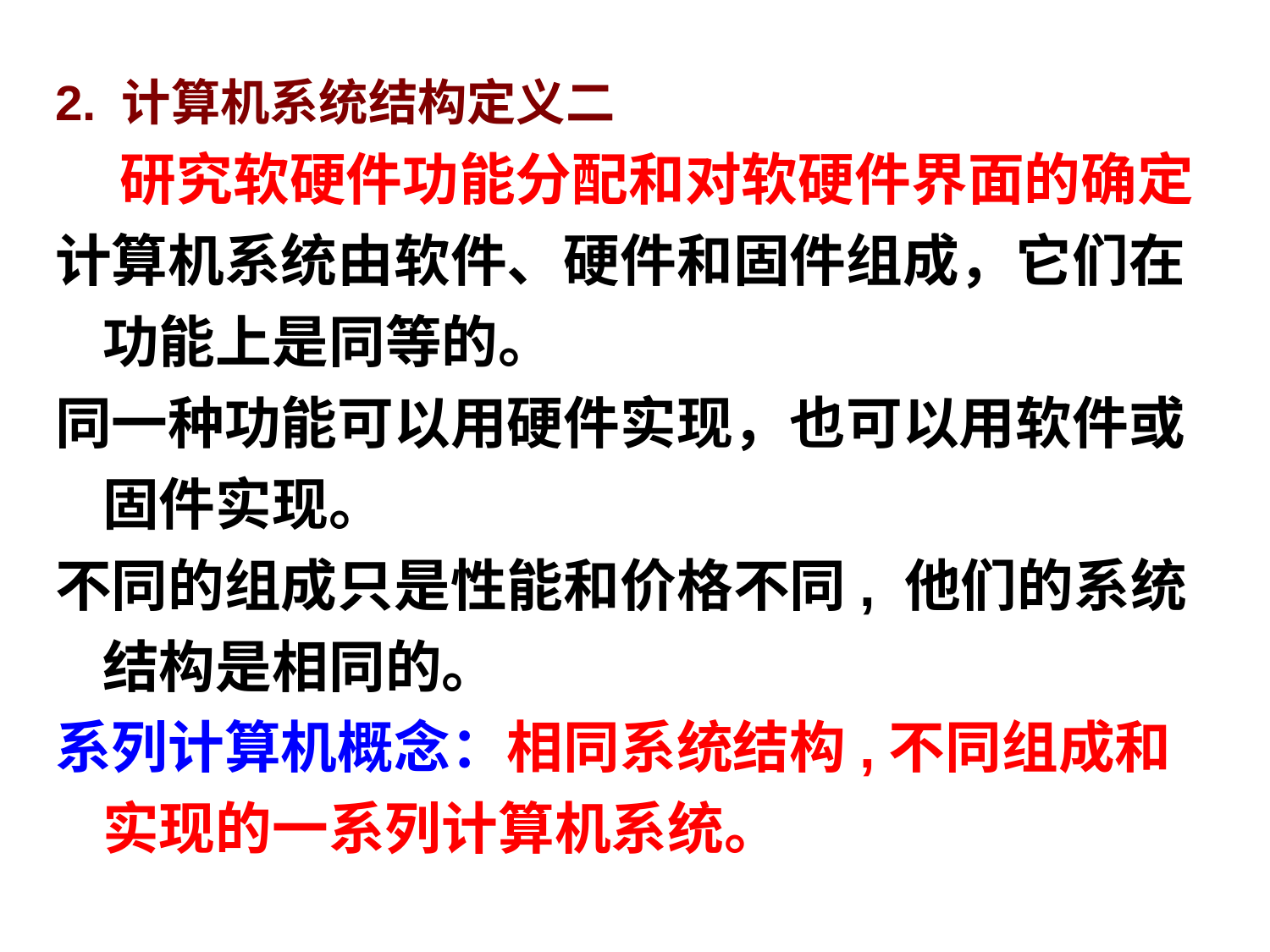

2. 计算机系统结构定义二
    研究软硬件功能分配和对软硬件界面的确定
计算机系统由软件、硬件和固件组成，它们在功能上是同等的。
同一种功能可以用硬件实现，也可以用软件或固件实现。
不同的组成只是性能和价格不同, 他们的系统结构是相同的。
系列计算机概念：相同系统结构,不同组成和实现的一系列计算机系统。